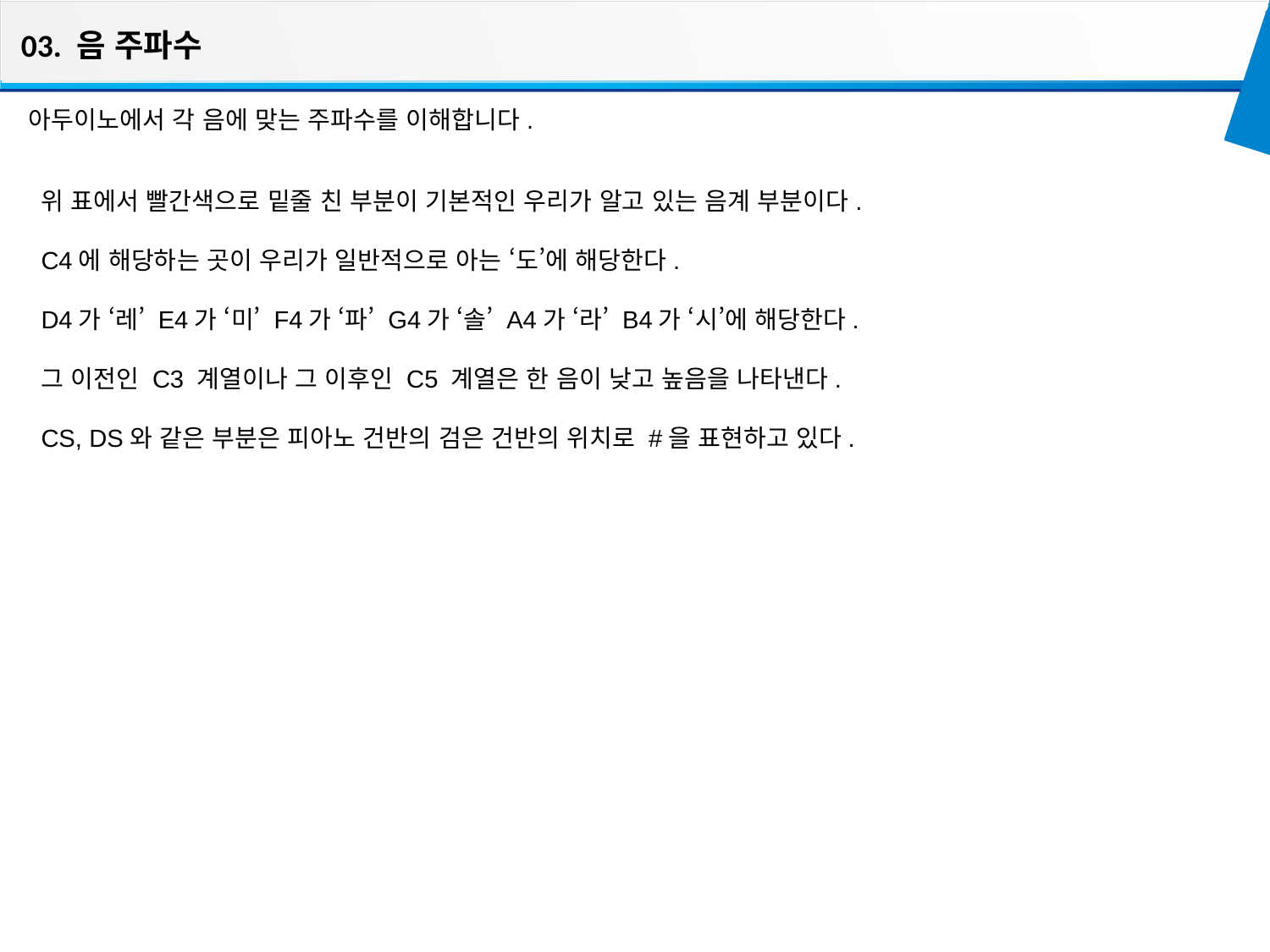

03. 음 주파수

아두이노에서 각 음에 맞는 주파수를 이해합니다.
위 표에서 빨간색으로 밑줄 친 부분이 기본적인 우리가 알고 있는 음계 부분이다.
C4에 해당하는 곳이 우리가 일반적으로 아는 ‘도’에 해당한다.

D4가 ‘레’ E4가 ‘미’ F4가 ‘파’ G4가 ‘솔’ A4가 ‘라’ B4가 ‘시’에 해당한다.
그 이전인 C3 계열이나 그 이후인 C5 계열은 한 음이 낮고 높음을 나타낸다.

CS, DS와 같은 부분은 피아노 건반의 검은 건반의 위치로 #을 표현하고 있다.